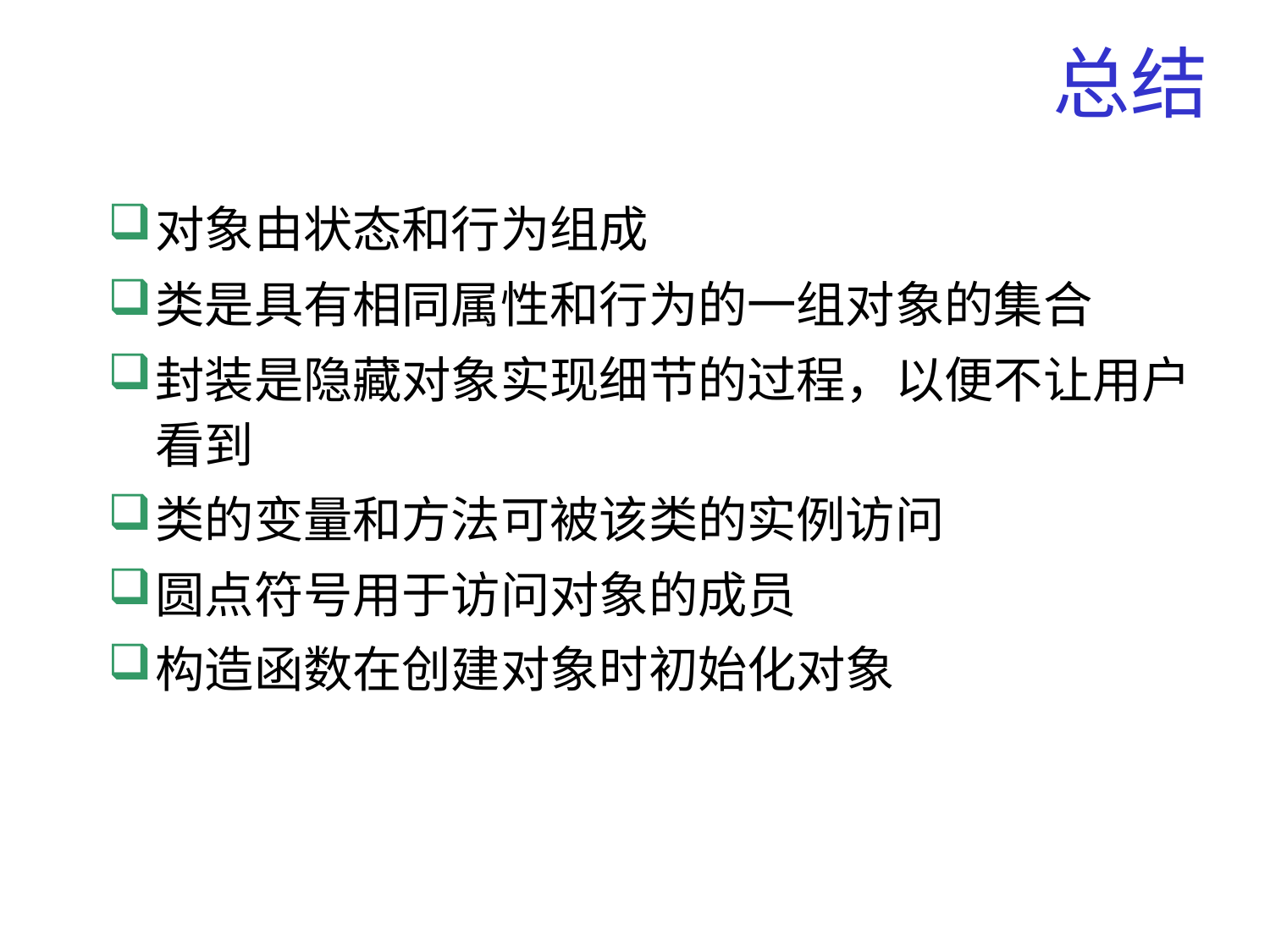

# 总结
对象由状态和行为组成
类是具有相同属性和行为的一组对象的集合
封装是隐藏对象实现细节的过程，以便不让用户看到
类的变量和方法可被该类的实例访问
圆点符号用于访问对象的成员
构造函数在创建对象时初始化对象
69